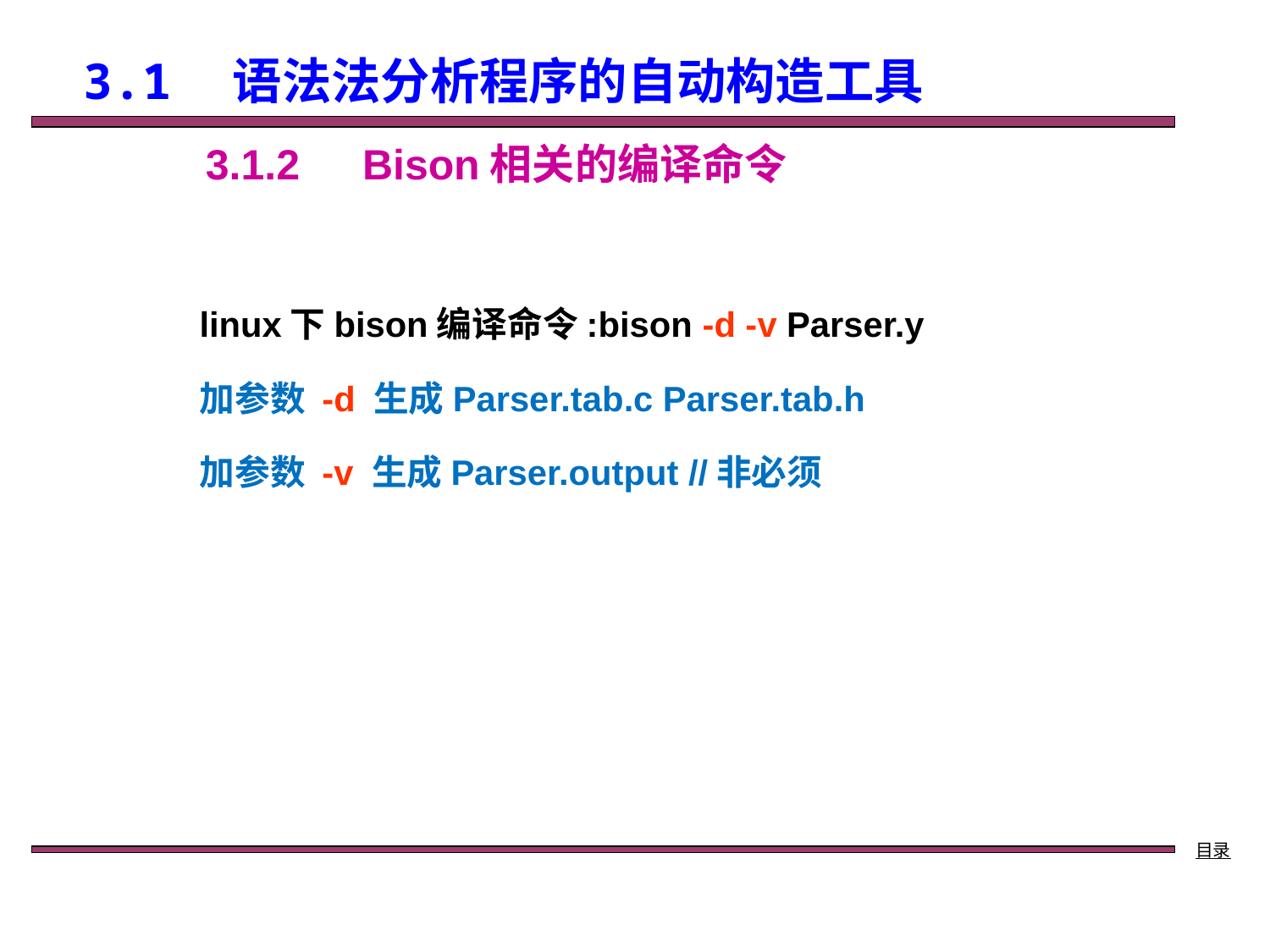

# 3.1　语法法分析程序的自动构造工具
3.1.2　Bison相关的编译命令
linux下bison编译命令:bison -d -v Parser.y
加参数 -d 生成Parser.tab.c Parser.tab.h
加参数 -v 生成Parser.output //非必须
目录
5